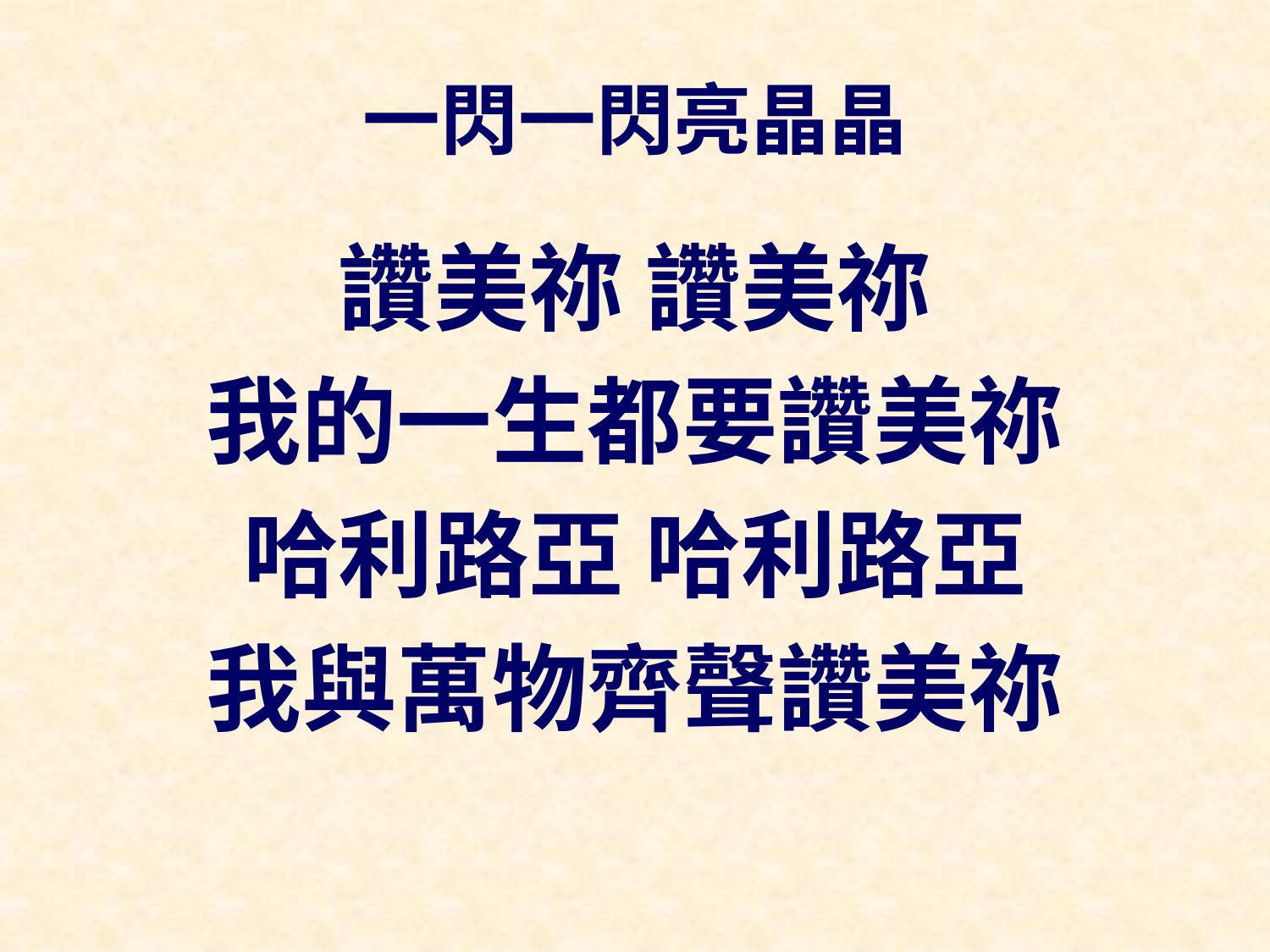

# 一閃一閃亮晶晶
讚美祢 讚美祢
我的一生都要讚美祢
哈利路亞 哈利路亞
我與萬物齊聲讚美祢